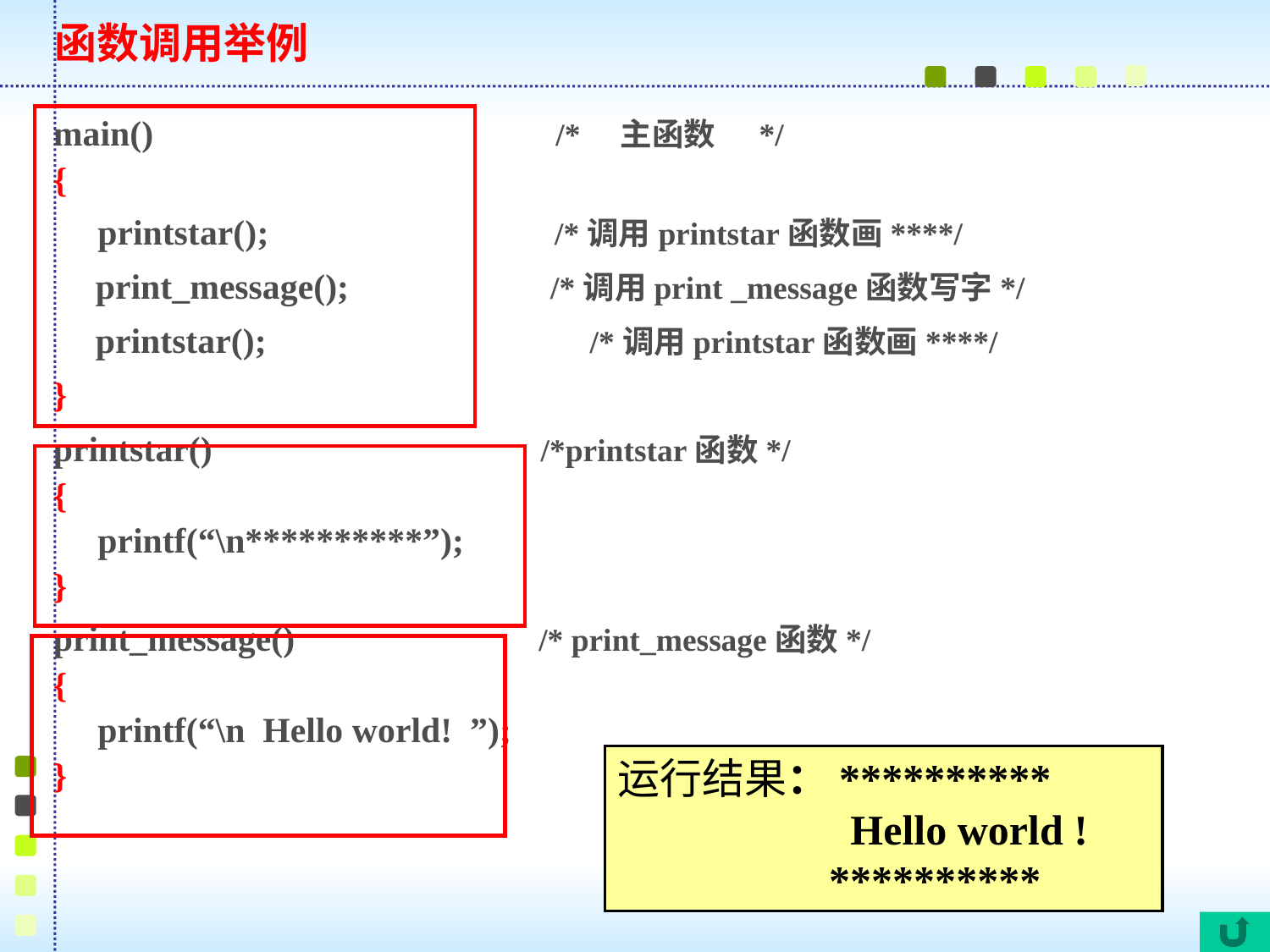

函数调用举例
main()                                      /*    主函数     */
{
     printstar();                           /*调用printstar函数画****/
    print_message();                   /*调用print _message函数写字*/
    printstar();		           /*调用printstar函数画****/
}
printstar()                               /*printstar函数*/
{
     printf(“\n**********”);
}
print_message()                       /* print_message函数*/
{
     printf(“\n  Hello world!  ”);
}

运行结果：**********
                      Hello world !
                    **********